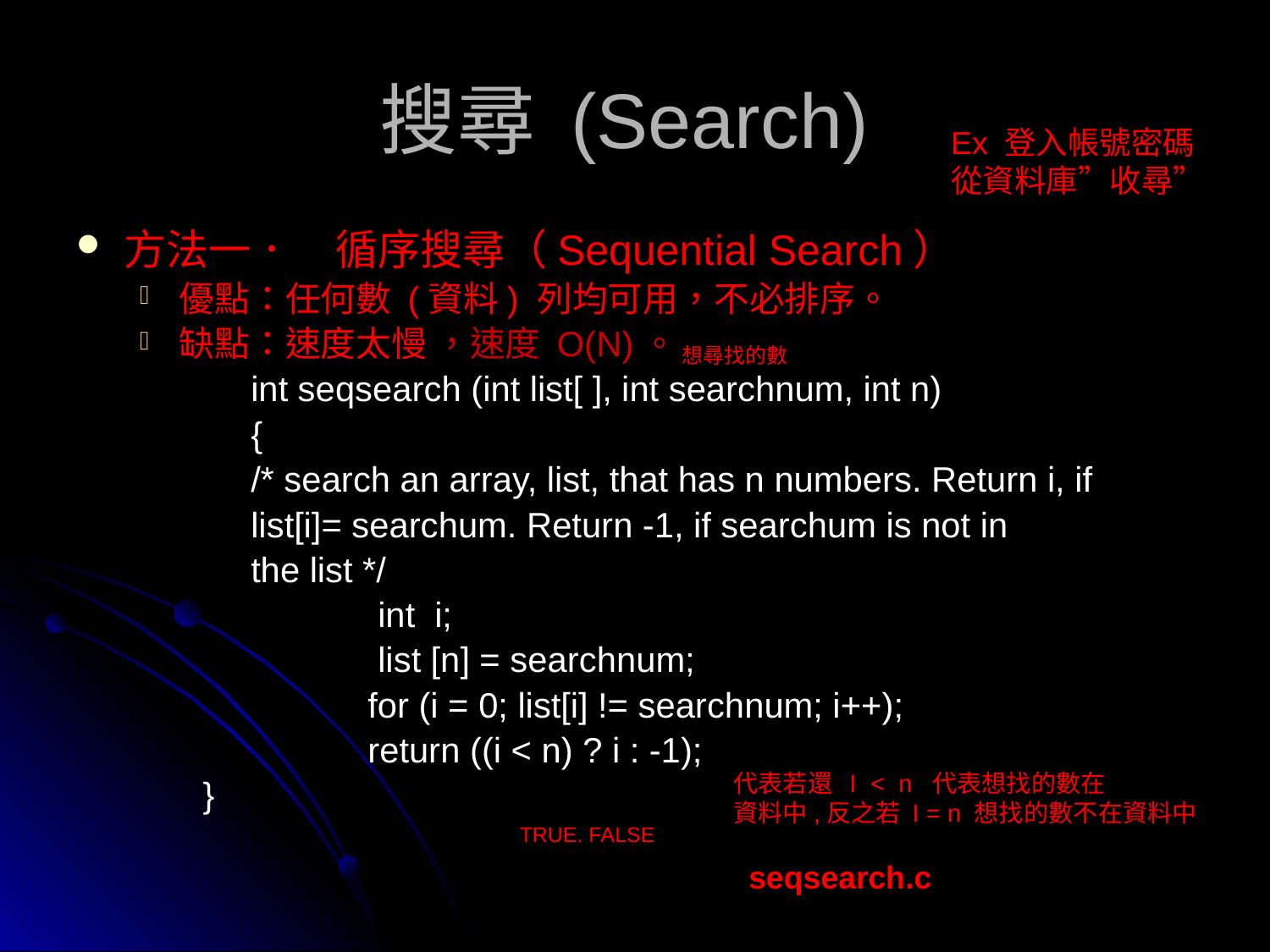

# 搜尋 (Search)
Ex 登入帳號密碼
從資料庫”收尋”
方法一．　循序搜尋（Sequential Search）
優點：任何數 (資料) 列均可用，不必排序。
缺點：速度太慢 ，速度 O(N)。
		int seqsearch (int list[ ], int searchnum, int n)
		{
		/* search an array, list, that has n numbers. Return i, if
		list[i]= searchum. Return -1, if searchum is not in
		the list */
    			int  i;
     		list [n] = searchnum;
		            for (i = 0; list[i] != searchnum; i++);
    		            return ((i < n) ? i : -1);
             }
想尋找的數
代表若還  I  <  n  代表想找的數在
資料中,反之若 I = n 想找的數不在資料中
TRUE. FALSE
seqsearch.c